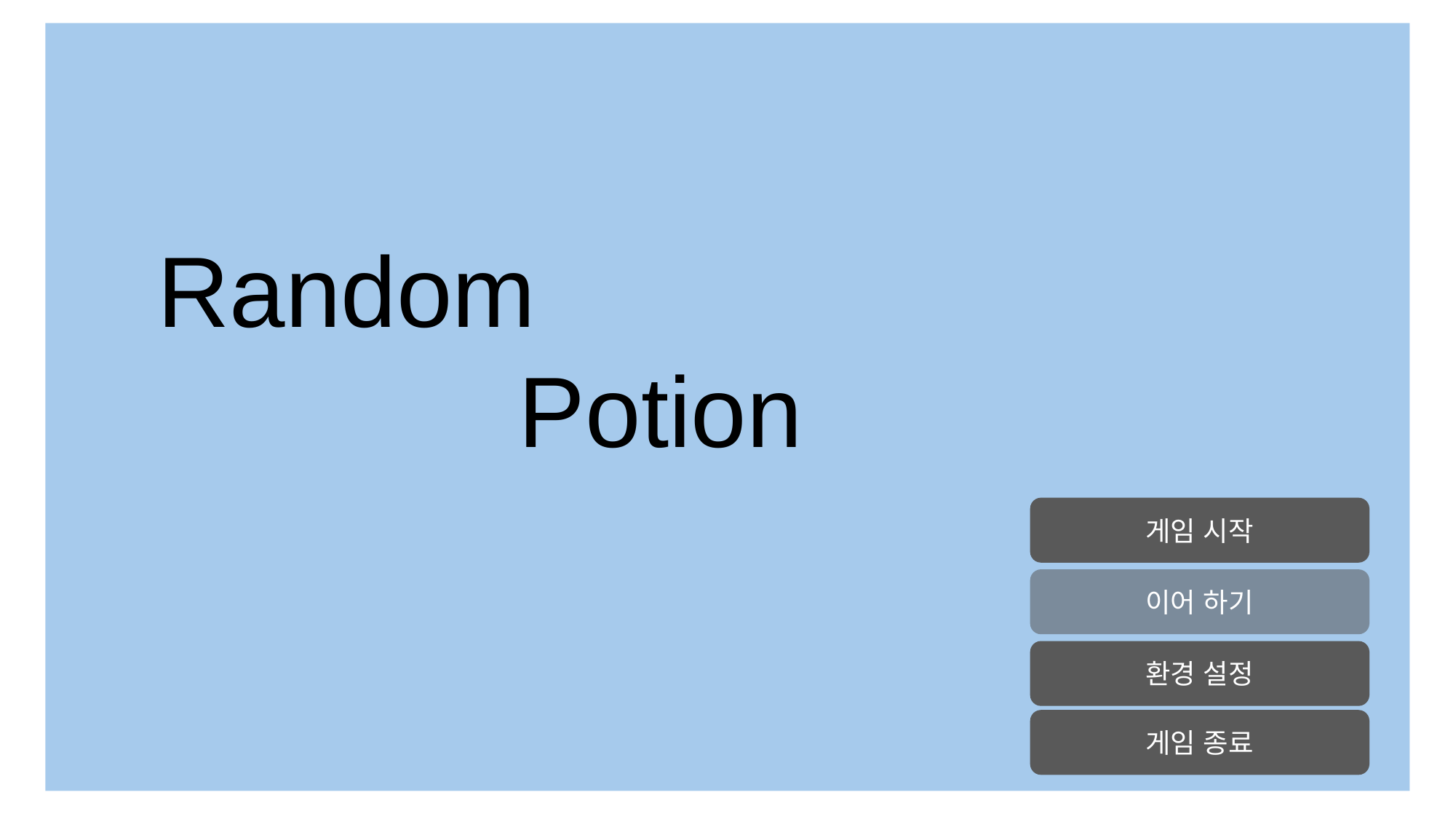

Random
             Potion
게임 시작
이어 하기
환경 설정
게임 종료